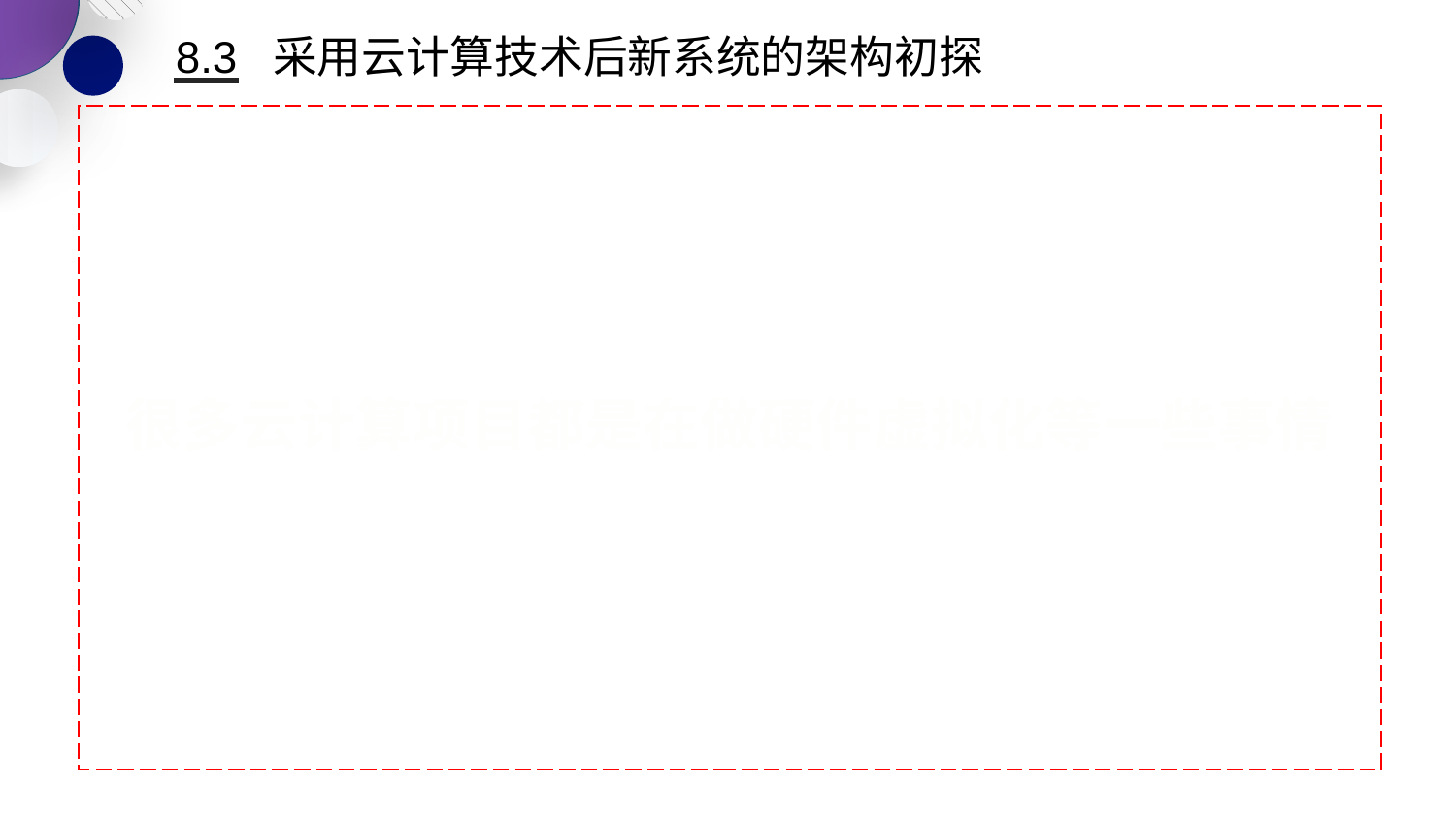

8.3  采用云计算技术后新系统的架构初探

很多云计算项目都是在做硬件虚拟化等一些事情